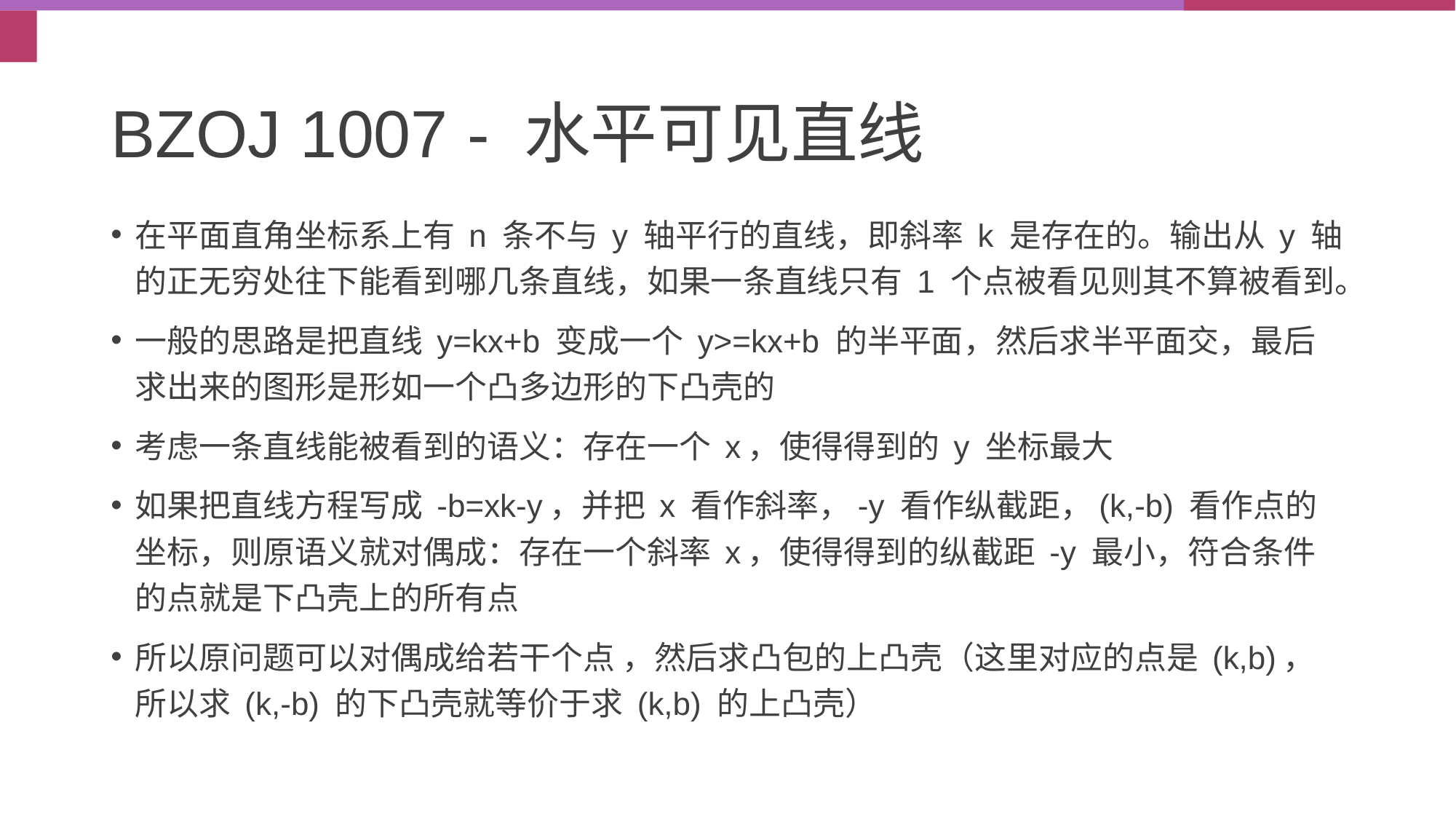

# BZOJ 1007 - 水平可见直线
在平面直角坐标系上有 n 条不与 y 轴平行的直线，即斜率 k 是存在的。输出从 y 轴的正无穷处往下能看到哪几条直线，如果一条直线只有 1 个点被看见则其不算被看到。
一般的思路是把直线 y=kx+b 变成一个 y>=kx+b 的半平面，然后求半平面交，最后求出来的图形是形如一个凸多边形的下凸壳的
考虑一条直线能被看到的语义：存在一个 x，使得得到的 y 坐标最大
如果把直线方程写成 -b=xk-y，并把 x 看作斜率，-y 看作纵截距，(k,-b) 看作点的坐标，则原语义就对偶成：存在一个斜率 x，使得得到的纵截距 -y 最小，符合条件的点就是下凸壳上的所有点
所以原问题可以对偶成给若干个点 ，然后求凸包的上凸壳（这里对应的点是 (k,b)，所以求 (k,-b) 的下凸壳就等价于求 (k,b) 的上凸壳）